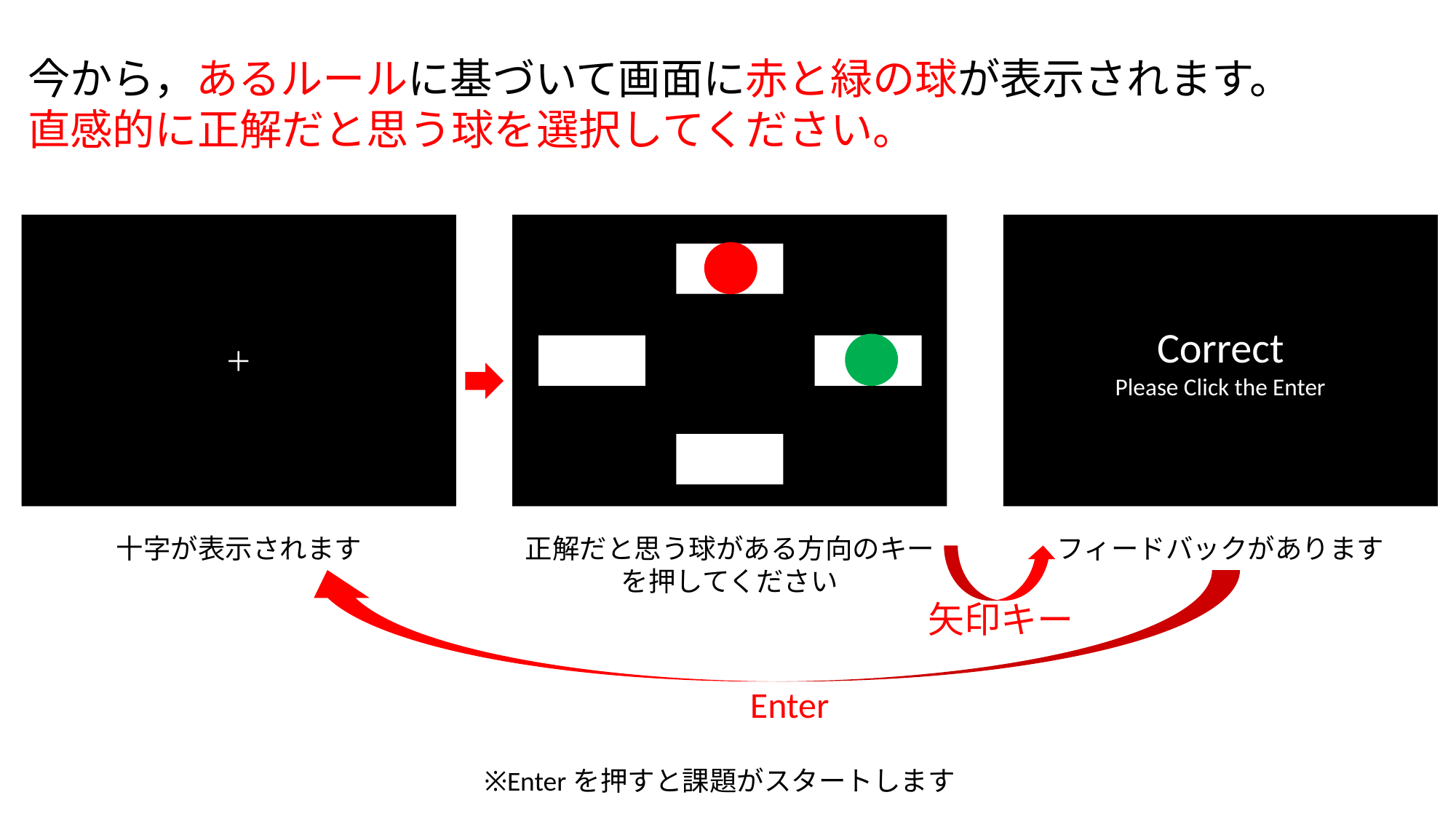

今から，あるルールに基づいて画面に赤と緑の球が表示されます。
直感的に正解だと思う球を選択してください。
＋

Correct
Please Click the Enter

正解だと思う球がある方向のキーを押してください
フィードバックがあります
十字が表示されます

矢印キー
Enter

※Enterを押すと課題がスタートします